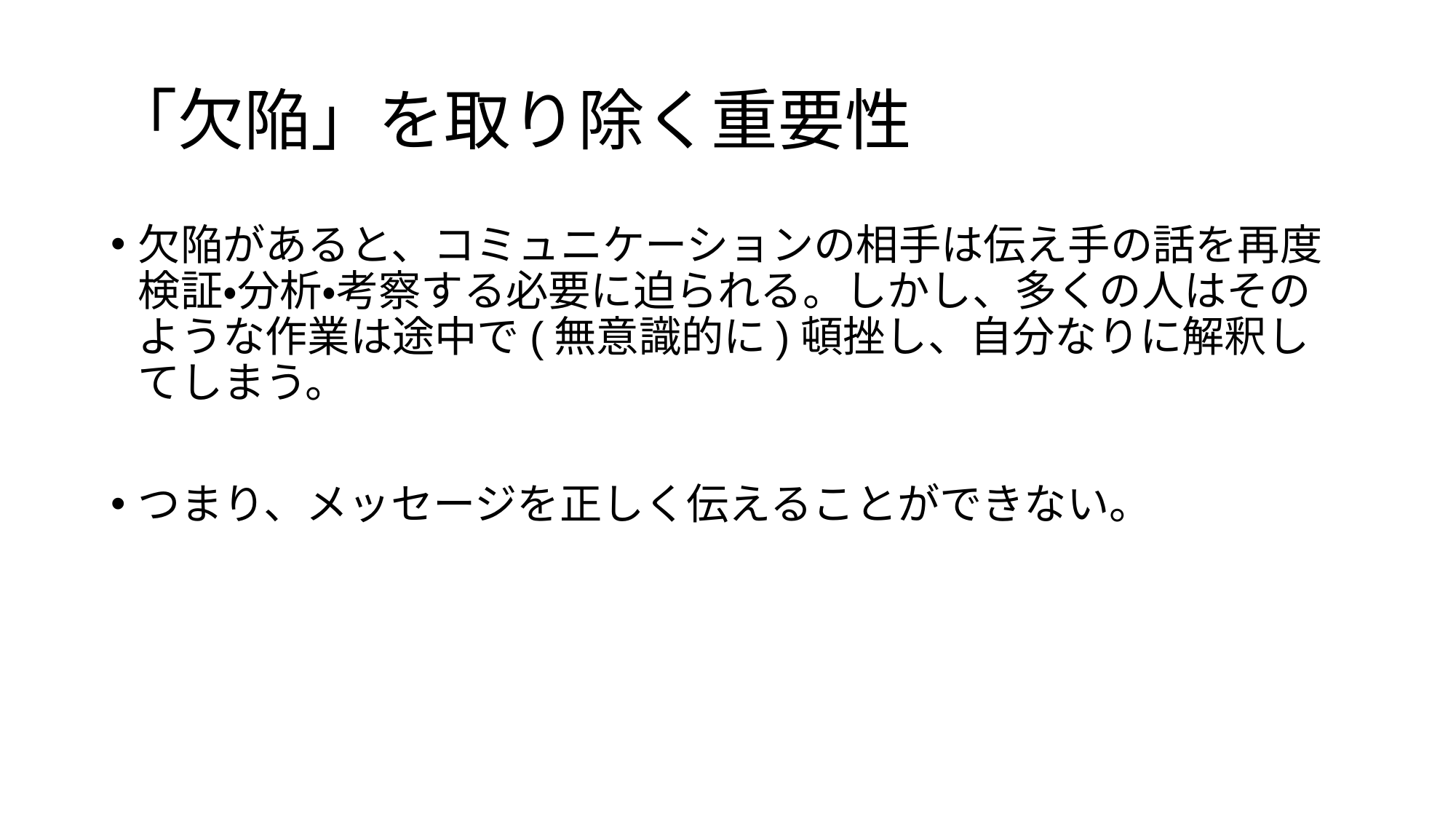

# 「欠陥」を取り除く重要性
欠陥があると、コミュニケーションの相手は伝え手の話を再度検証・分析・考察する必要に迫られる。しかし、多くの人はそのような作業は途中で(無意識的に)頓挫し、自分なりに解釈してしまう。

つまり、メッセージを正しく伝えることができない。